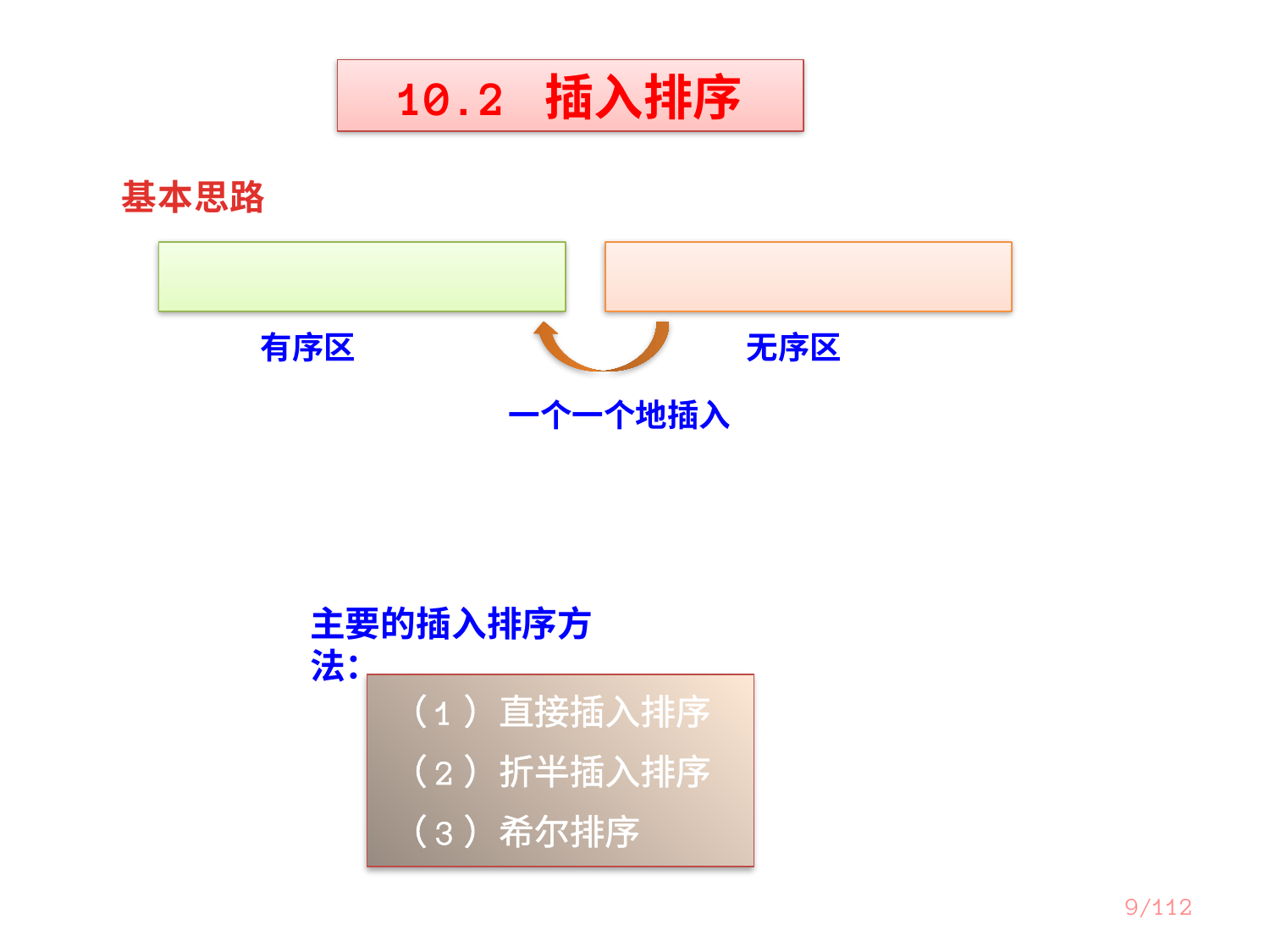

10.2 插入排序
基本思路

有序区
无序区

一个一个地插入
主要的插入排序方法：
（1）直接插入排序
（2）折半插入排序
（3）希尔排序
9/112